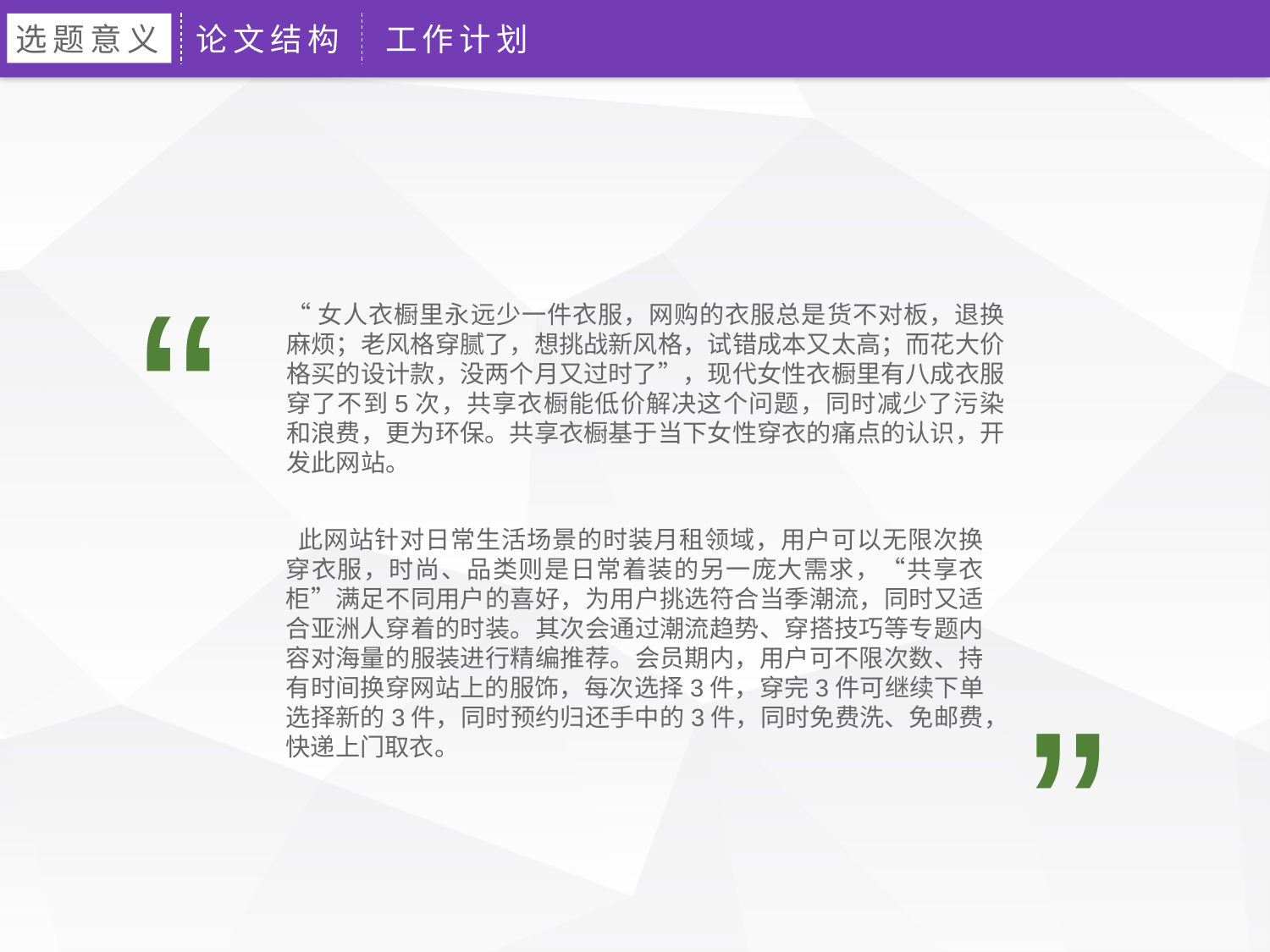

选题意义
论文结构
工作计划

“
“女人衣橱里永远少一件衣服，网购的衣服总是货不对板，退换麻烦；老风格穿腻了，想挑战新风格，试错成本又太高；而花大价格买的设计款，没两个月又过时了”，现代女性衣橱里有八成衣服穿了不到5次，共享衣橱能低价解决这个问题，同时减少了污染和浪费，更为环保。共享衣橱基于当下女性穿衣的痛点的认识，开发此网站。
 此网站针对日常生活场景的时装月租领域，用户可以无限次换穿衣服，时尚、品类则是日常着装的另一庞大需求，“共享衣柜”满足不同用户的喜好，为用户挑选符合当季潮流，同时又适合亚洲人穿着的时装。其次会通过潮流趋势、穿搭技巧等专题内容对海量的服装进行精编推荐。会员期内，用户可不限次数、持有时间换穿网站上的服饰，每次选择3件，穿完3件可继续下单选择新的3件，同时预约归还手中的3件，同时免费洗、免邮费，快递上门取衣。
”